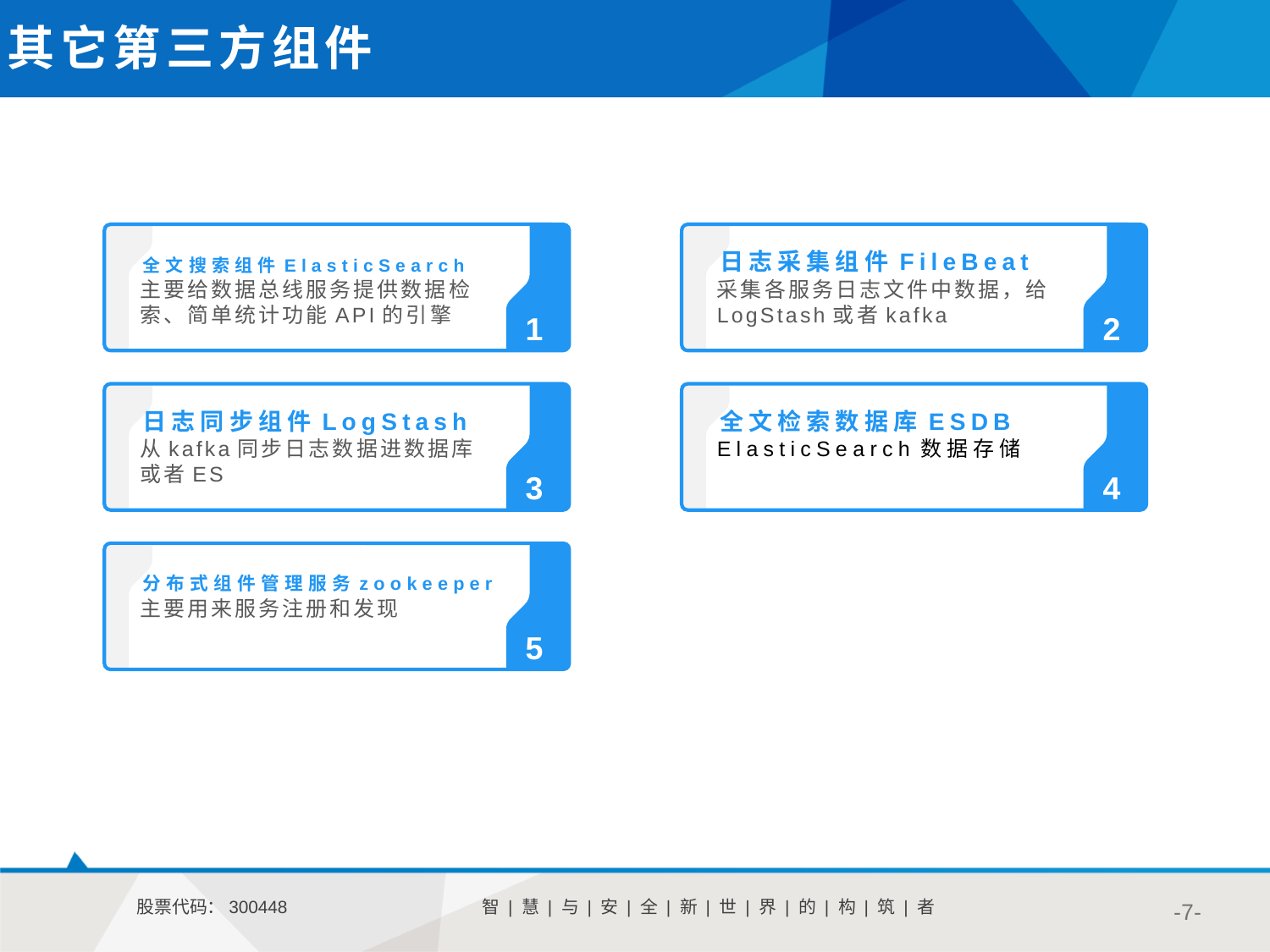

其它第三方组件

全文搜索组件ElasticSearch
日志采集组件FileBeat
主要给数据总线服务提供数据检索、简单统计功能API的引擎
采集各服务日志文件中数据，给LogStash或者kafka
1
2

日志同步组件LogStash
全文检索数据库ESDB
从kafka同步日志数据进数据库或者ES
ElasticSearch数据存储
3
4

分布式组件管理服务zookeeper
主要用来服务注册和发现
5
6